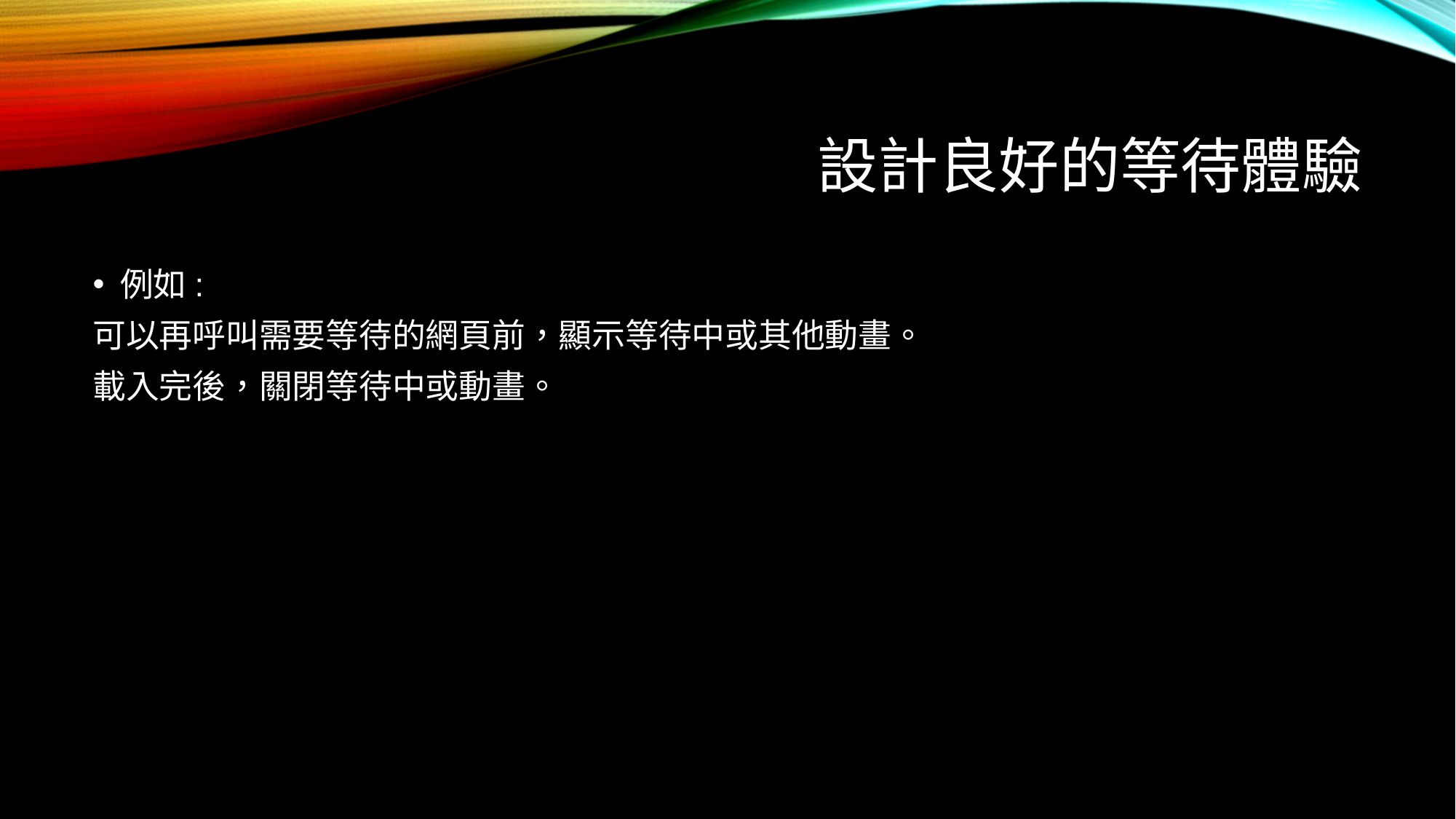

# 設計良好的等待體驗
例如:
可以再呼叫需要等待的網頁前，顯示等待中或其他動畫。
載入完後，關閉等待中或動畫。